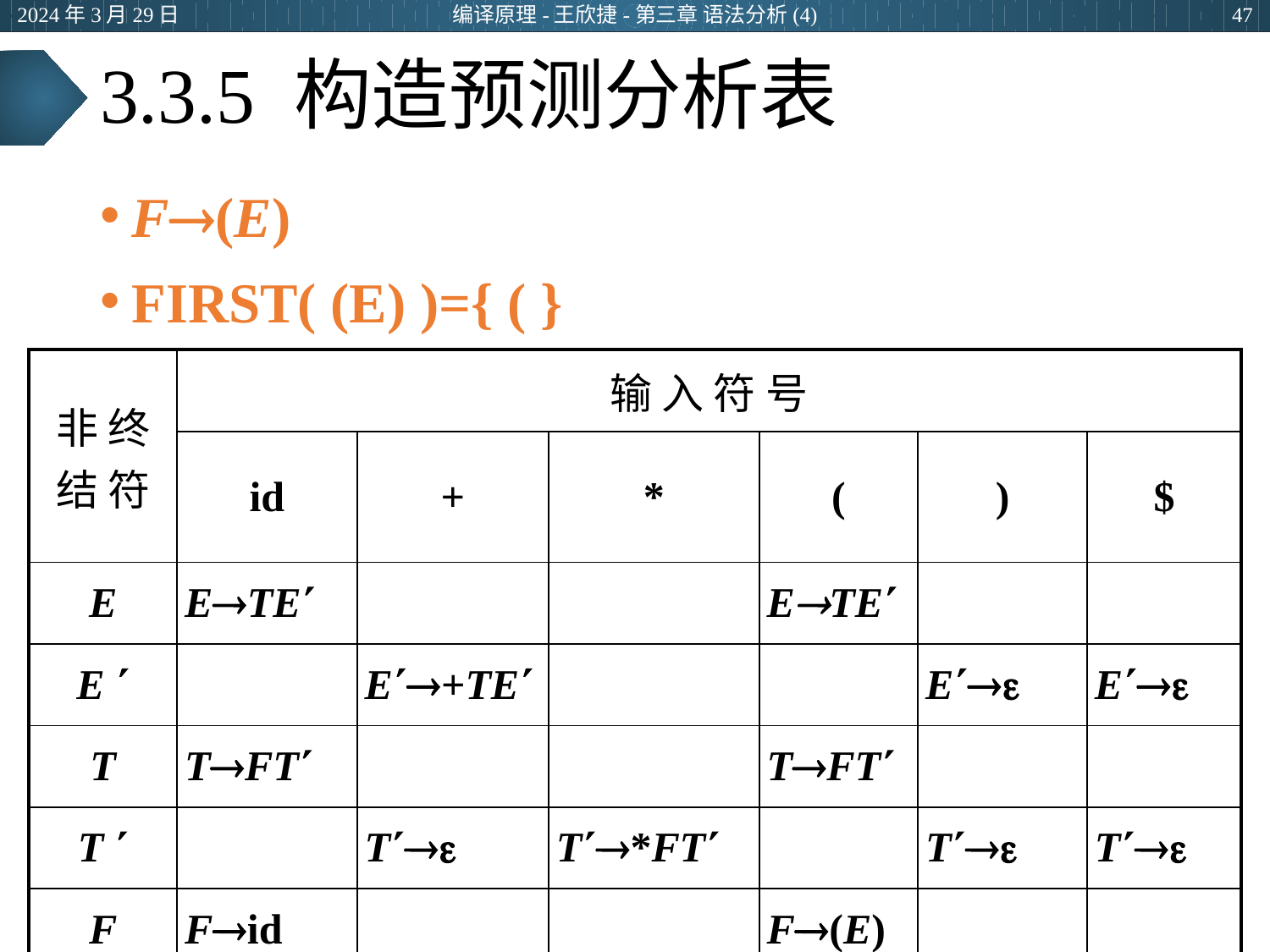

2024年3月29日
编译原理-王欣捷-第三章 语法分析(4)
47
# 3.3.5 构造预测分析表
F→(E)
FIRST( (E) )={ ( }

| 非 终结 符 | 输 入 符 号 |  |  |  |  |  |
| --- | --- | --- | --- | --- | --- | --- |
|  | id | + | \* | ( | ) | $ |
| E | E→TE′ |  |  | E→TE′ |  |  |
| E ′ |  | E′→+TE′ |  |  | E′→ε | E′→ε |
| T | T→FT′ |  |  | T→FT′ |  |  |
| T ′ |  | T′→ε | T′→\*FT′ |  | T′→ε | T′→ε |
| F | F→id |  |  | F→(E) |  |  |